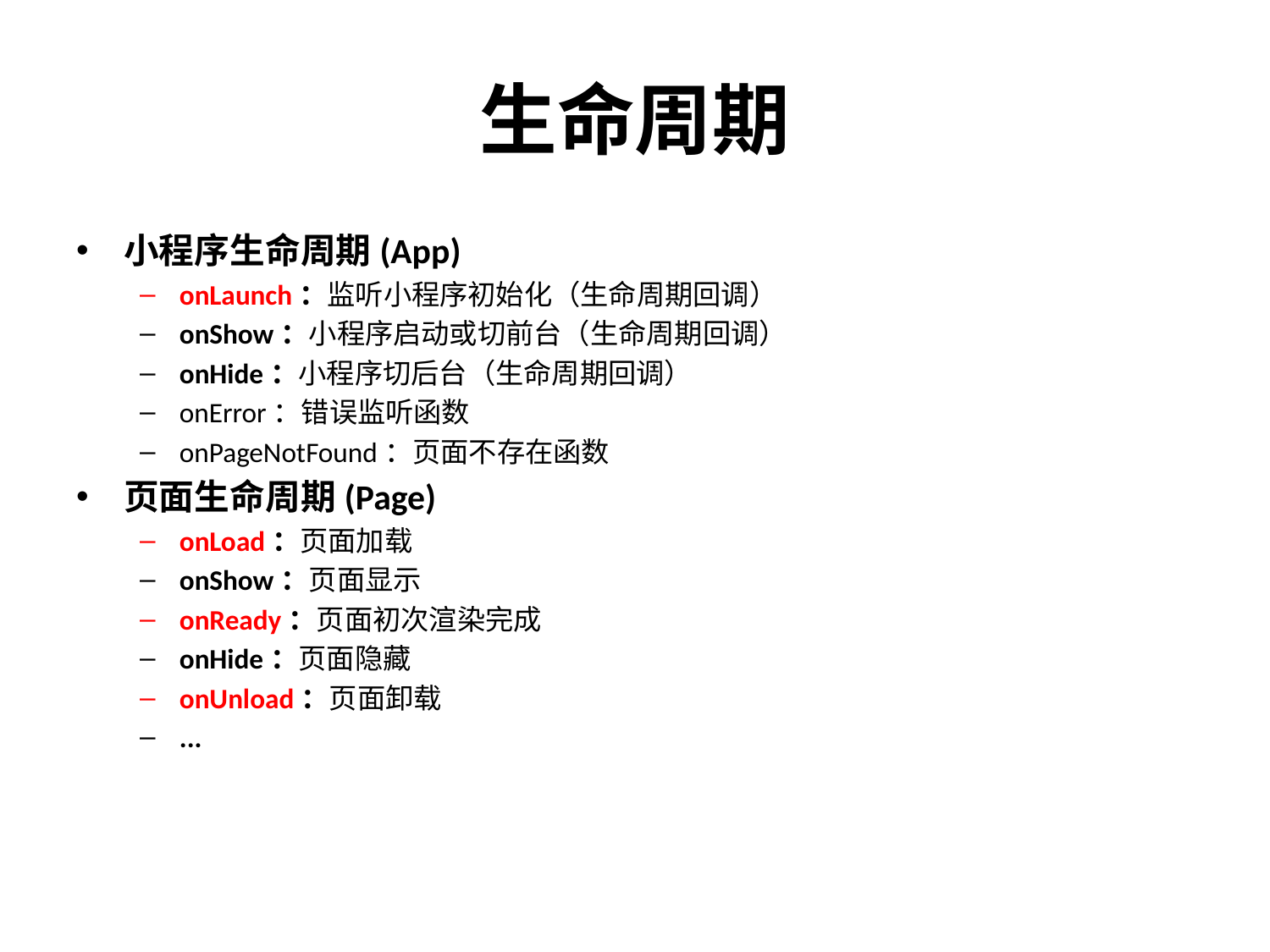

# 生命周期
小程序生命周期(App)
onLaunch：监听小程序初始化（生命周期回调）
onShow：小程序启动或切前台（生命周期回调）
onHide：小程序切后台（生命周期回调）
onError：错误监听函数
onPageNotFound：页面不存在函数
页面生命周期(Page)
onLoad：页面加载
onShow：页面显示
onReady：页面初次渲染完成
onHide：页面隐藏
onUnload：页面卸载
...